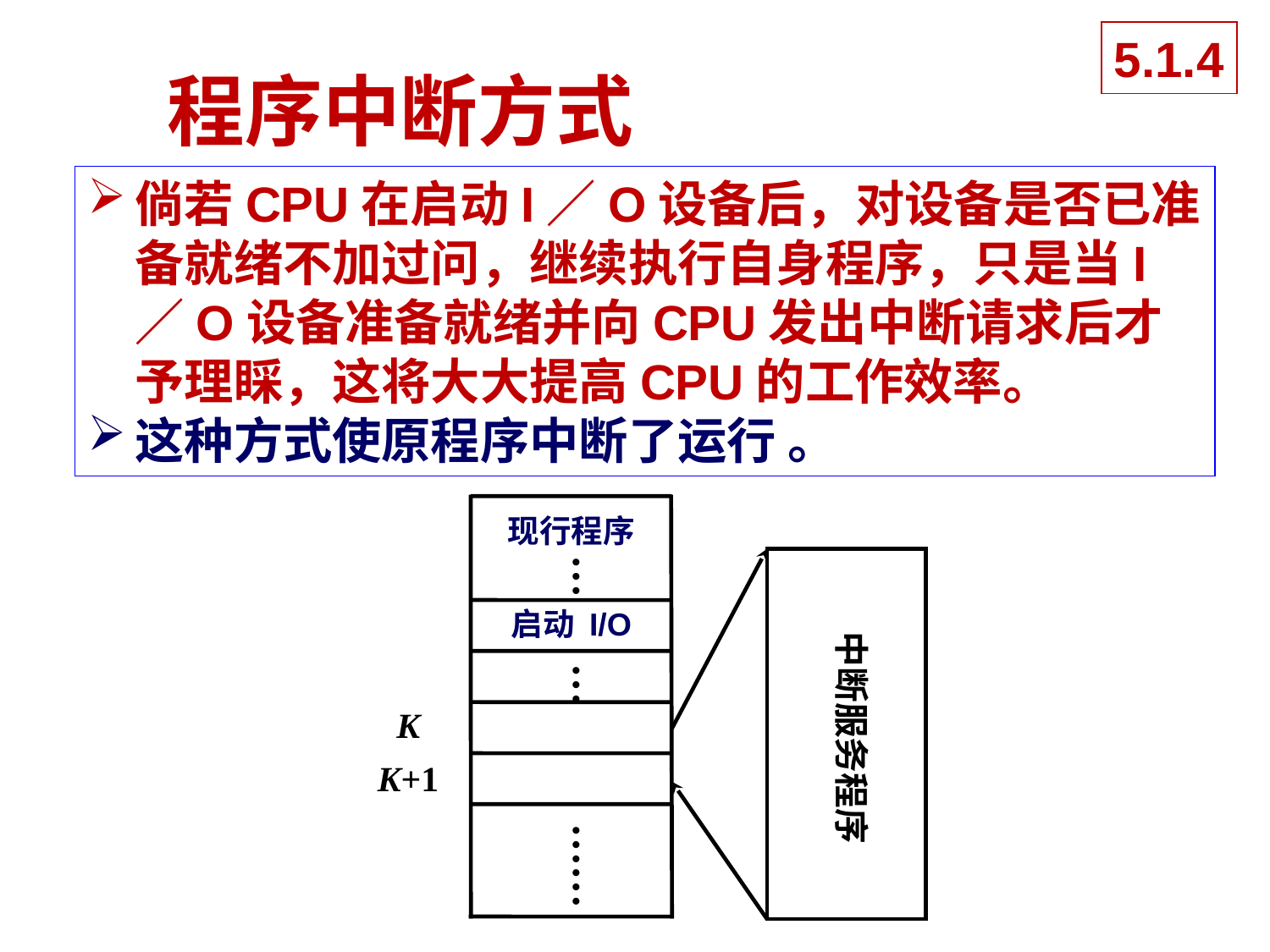

5.1.4
# 程序中断方式
倘若CPU在启动I／O设备后，对设备是否已准备就绪不加过问，继续执行自身程序，只是当I／O设备准备就绪并向CPU发出中断请求后才予理睬，这将大大提高CPU的工作效率。
这种方式使原程序中断了运行 。

现行程序

…

 启动 I/O

中断服务程序

…
K

K+1

……